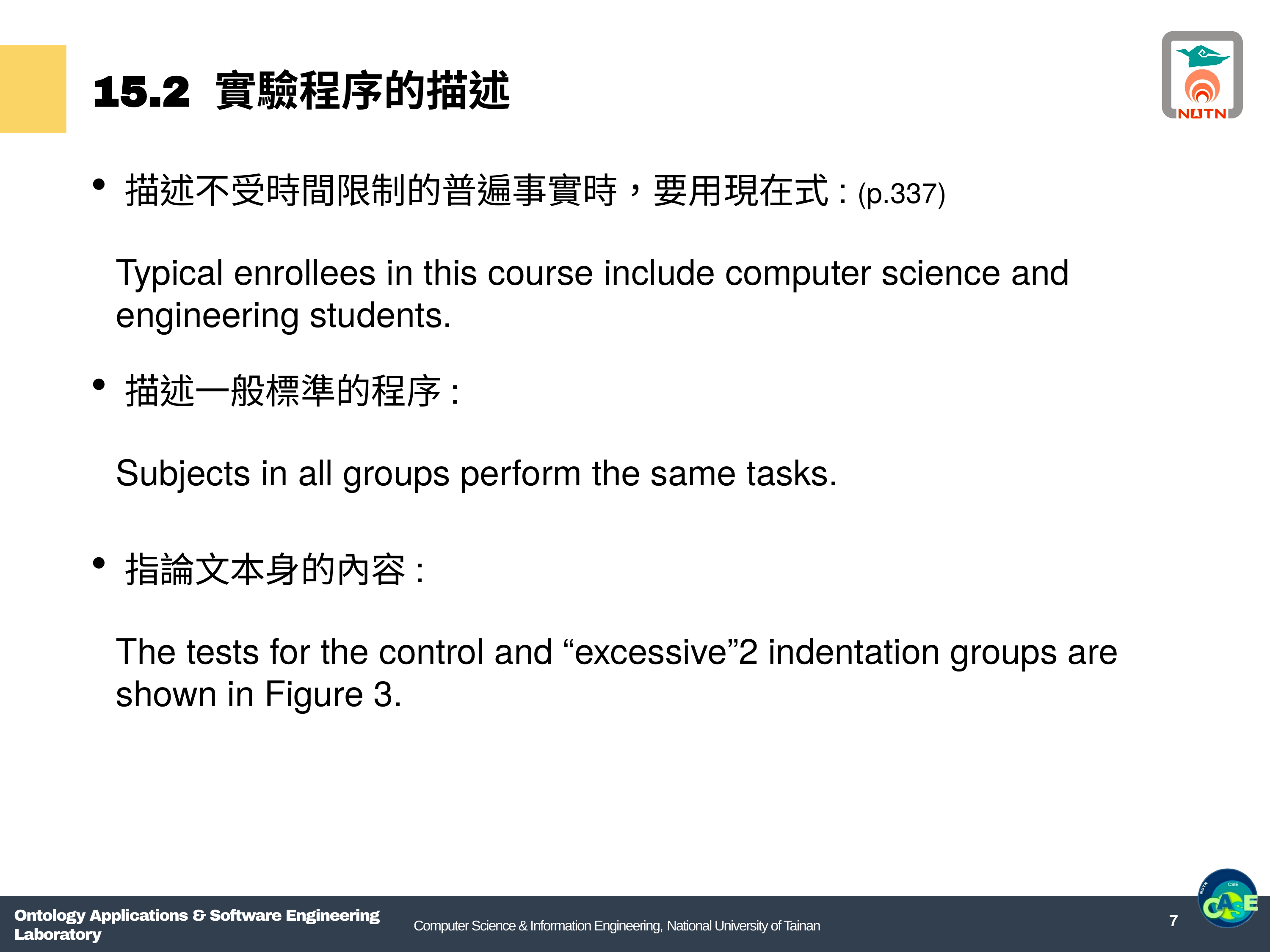

# 15.2 實驗程序的描述
描述不受時間限制的普遍事實時，要用現在式: (p.337)

Typical enrollees in this course include computer science and engineering students.
描述一般標準的程序:
Subjects in all groups perform the same tasks.
指論文本身的內容:
The tests for the control and “excessive”2 indentation groups are shown in Figure 3.
7